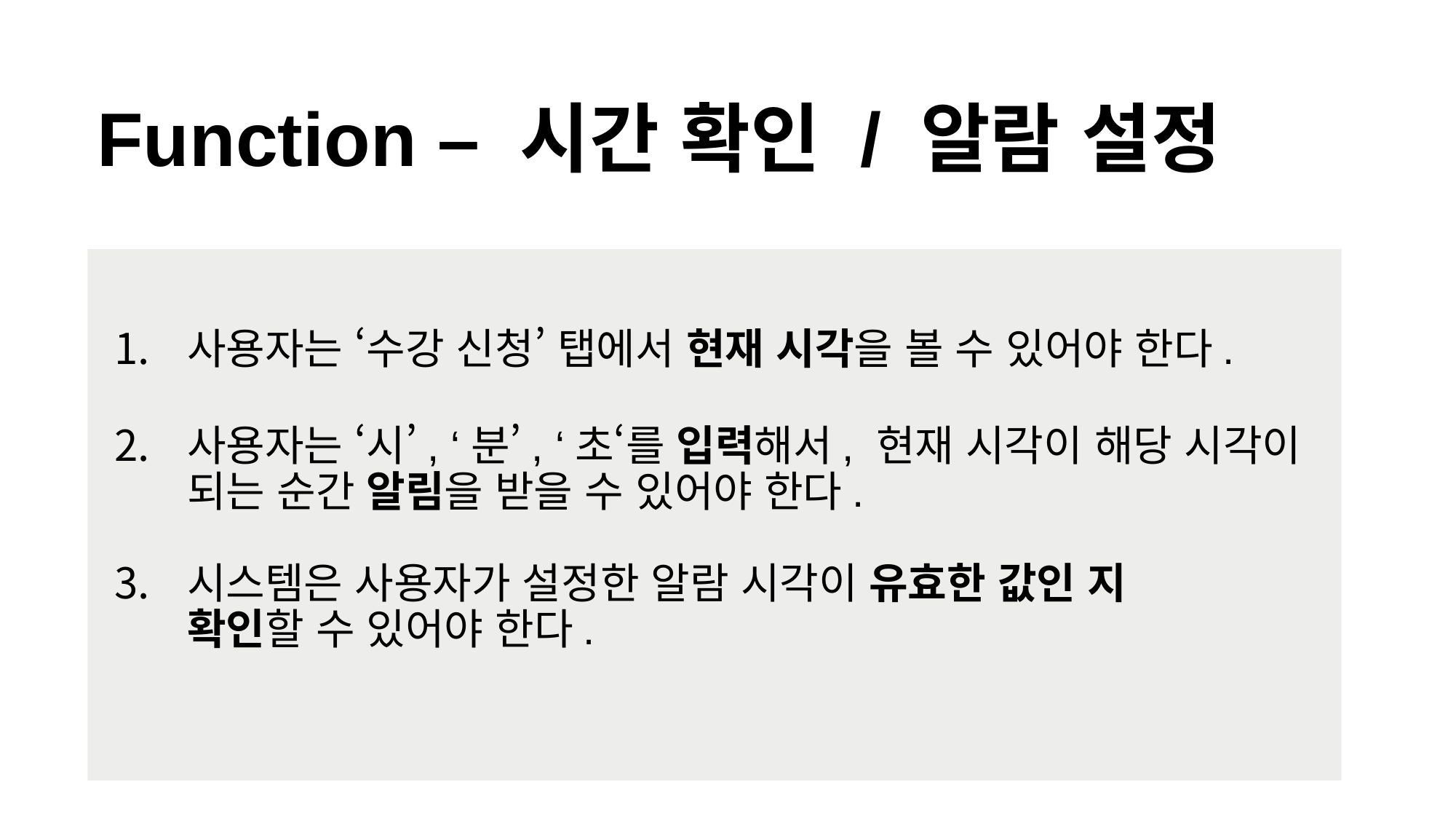

# Function – 시간 확인 / 알람 설정

사용자는 ‘수강 신청’ 탭에서 현재 시각을 볼 수 있어야 한다.
사용자는 ‘시’, ‘분’, ‘초‘를 입력해서, 현재 시각이 해당 시각이
되는 순간 알림을 받을 수 있어야 한다.
시스템은 사용자가 설정한 알람 시각이 유효한 값인 지
확인할 수 있어야 한다.
→